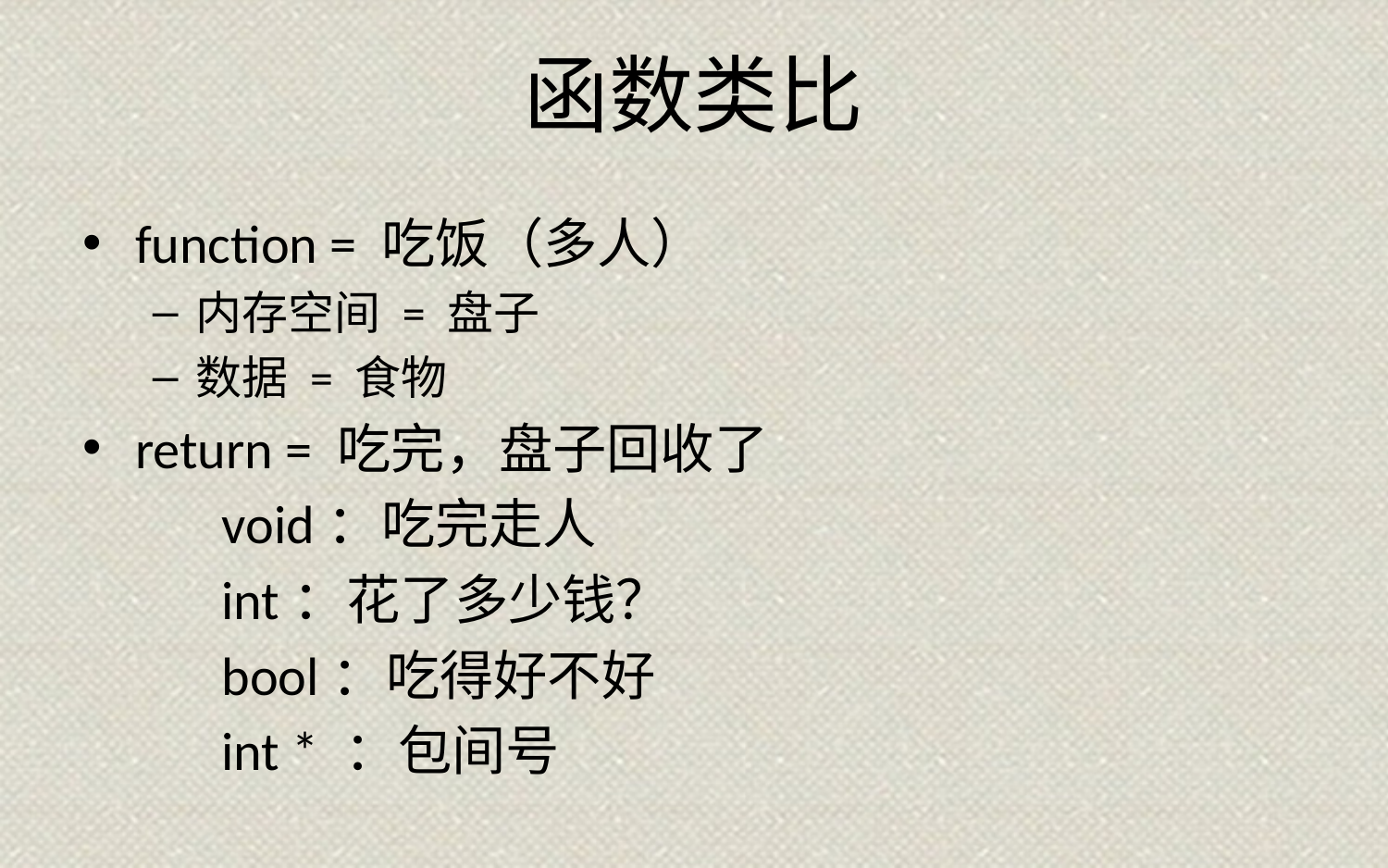

# 函数类比
function = 吃饭（多人）
内存空间 = 盘子
数据 = 食物
return = 吃完，盘子回收了
	void：吃完走人
	int：花了多少钱？
	bool：吃得好不好
	int * ：包间号